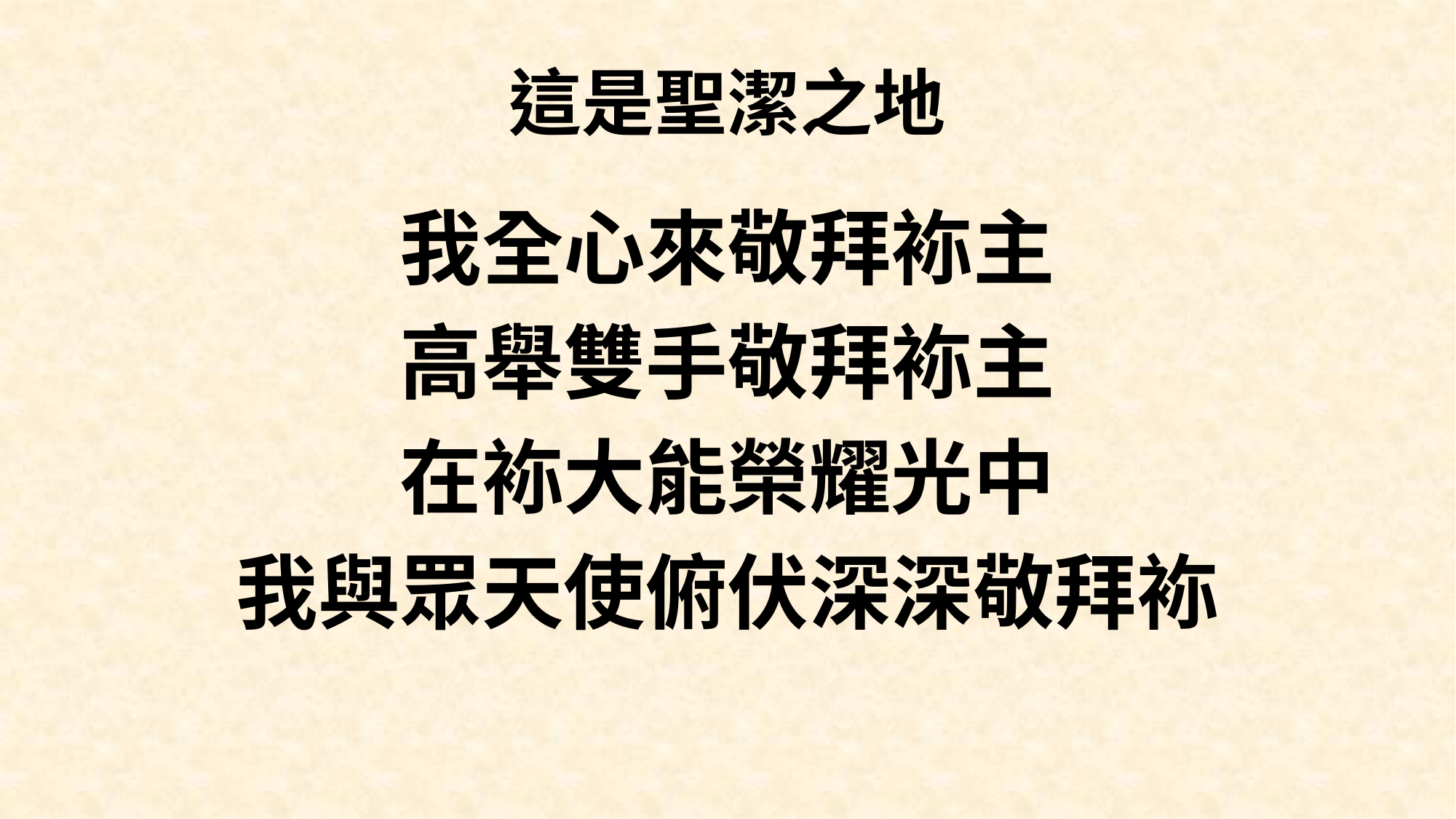

# 這是聖潔之地
我全心來敬拜袮主
高舉雙手敬拜袮主
在袮大能榮耀光中
我與眾天使俯伏深深敬拜袮